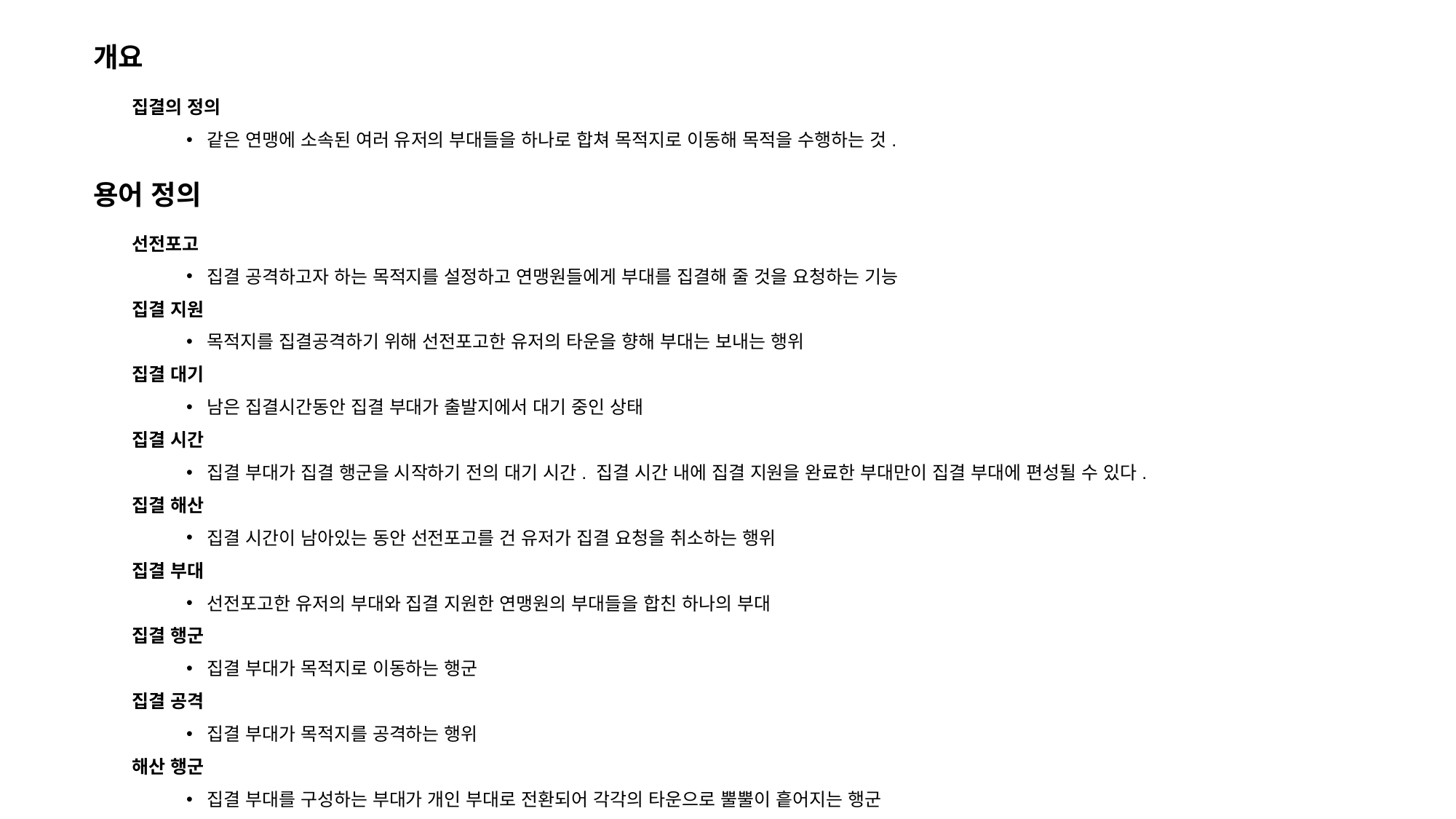

개요
집결의 정의
같은 연맹에 소속된 여러 유저의 부대들을 하나로 합쳐 목적지로 이동해 목적을 수행하는 것.
용어 정의
선전포고
집결 공격하고자 하는 목적지를 설정하고 연맹원들에게 부대를 집결해 줄 것을 요청하는 기능
집결 지원
목적지를 집결공격하기 위해 선전포고한 유저의 타운을 향해 부대는 보내는 행위
집결 대기
남은 집결시간동안 집결 부대가 출발지에서 대기 중인 상태
집결 시간
집결 부대가 집결 행군을 시작하기 전의 대기 시간. 집결 시간 내에 집결 지원을 완료한 부대만이 집결 부대에 편성될 수 있다.
집결 해산
집결 시간이 남아있는 동안 선전포고를 건 유저가 집결 요청을 취소하는 행위
집결 부대
선전포고한 유저의 부대와 집결 지원한 연맹원의 부대들을 합친 하나의 부대
집결 행군
집결 부대가 목적지로 이동하는 행군
집결 공격
집결 부대가 목적지를 공격하는 행위
해산 행군
집결 부대를 구성하는 부대가 개인 부대로 전환되어 각각의 타운으로 뿔뿔이 흩어지는 행군